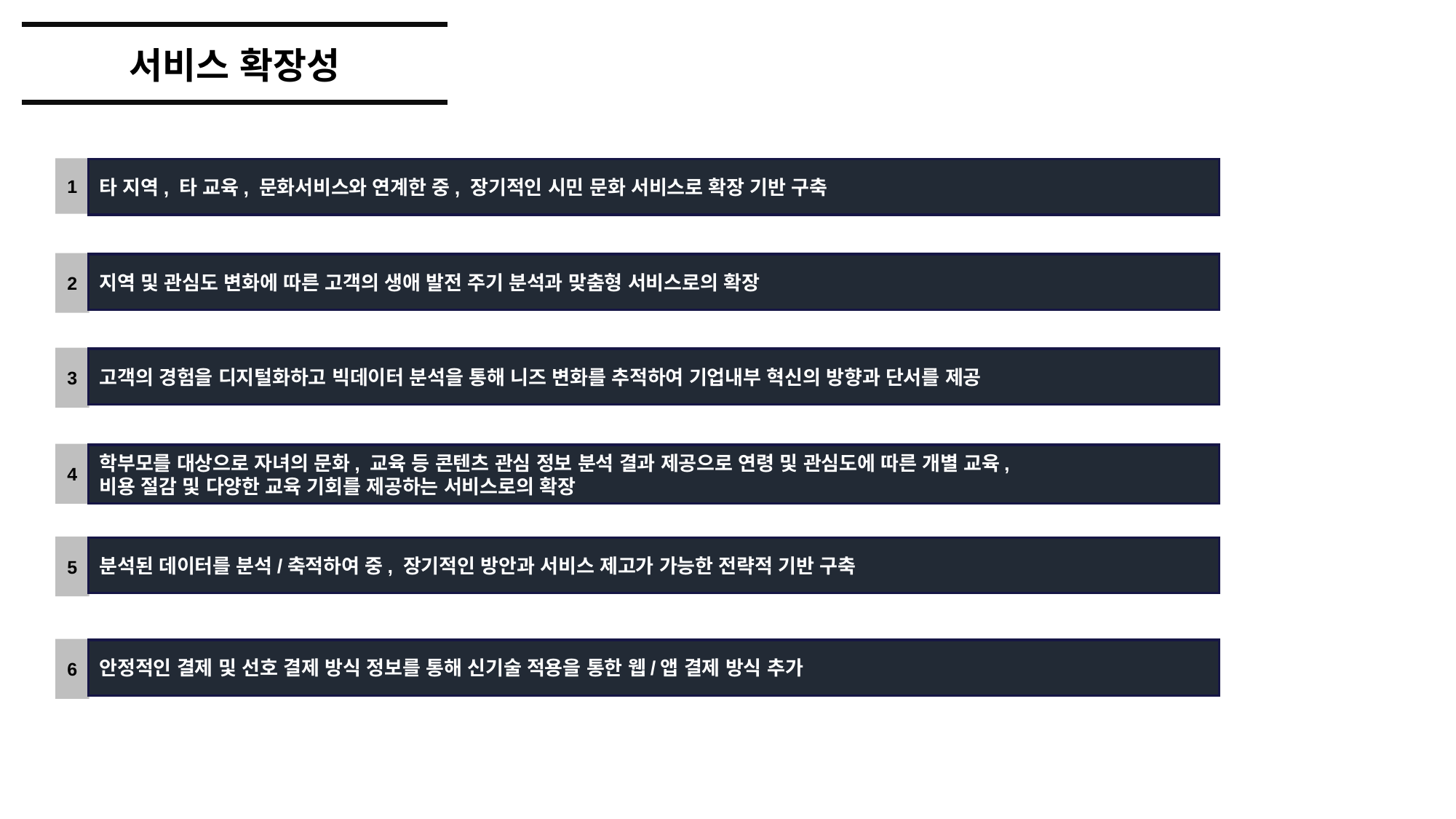

서비스 확장성
1
타 지역, 타 교육, 문화서비스와 연계한 중, 장기적인 시민 문화 서비스로 확장 기반 구축
2
지역 및 관심도 변화에 따른 고객의 생애 발전 주기 분석과 맞춤형 서비스로의 확장
3
고객의 경험을 디지털화하고 빅데이터 분석을 통해 니즈 변화를 추적하여 기업내부 혁신의 방향과 단서를 제공
4
학부모를 대상으로 자녀의 문화, 교육 등 콘텐츠 관심 정보 분석 결과 제공으로 연령 및 관심도에 따른 개별 교육,
비용 절감 및 다양한 교육 기회를 제공하는 서비스로의 확장
5
분석된 데이터를 분석/축적하여 중, 장기적인 방안과 서비스 제고가 가능한 전략적 기반 구축
6
안정적인 결제 및 선호 결제 방식 정보를 통해 신기술 적용을 통한 웹/앱 결제 방식 추가